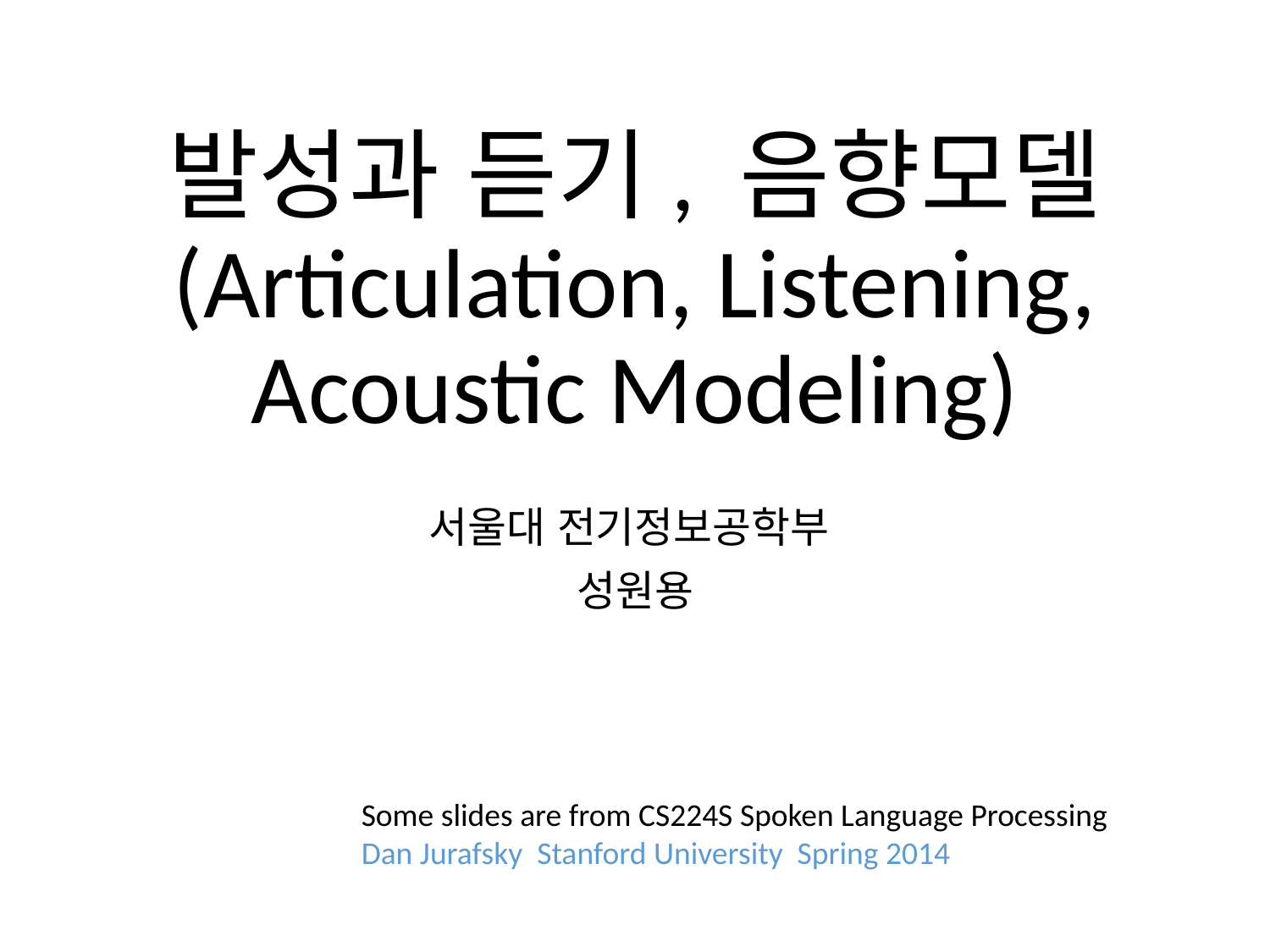

# 발성과 듣기, 음향모델 (Articulation, Listening, Acoustic Modeling)
서울대 전기정보공학부
성원용
Some slides are from CS224S Spoken Language Processing
Dan Jurafsky  Stanford University  Spring 2014